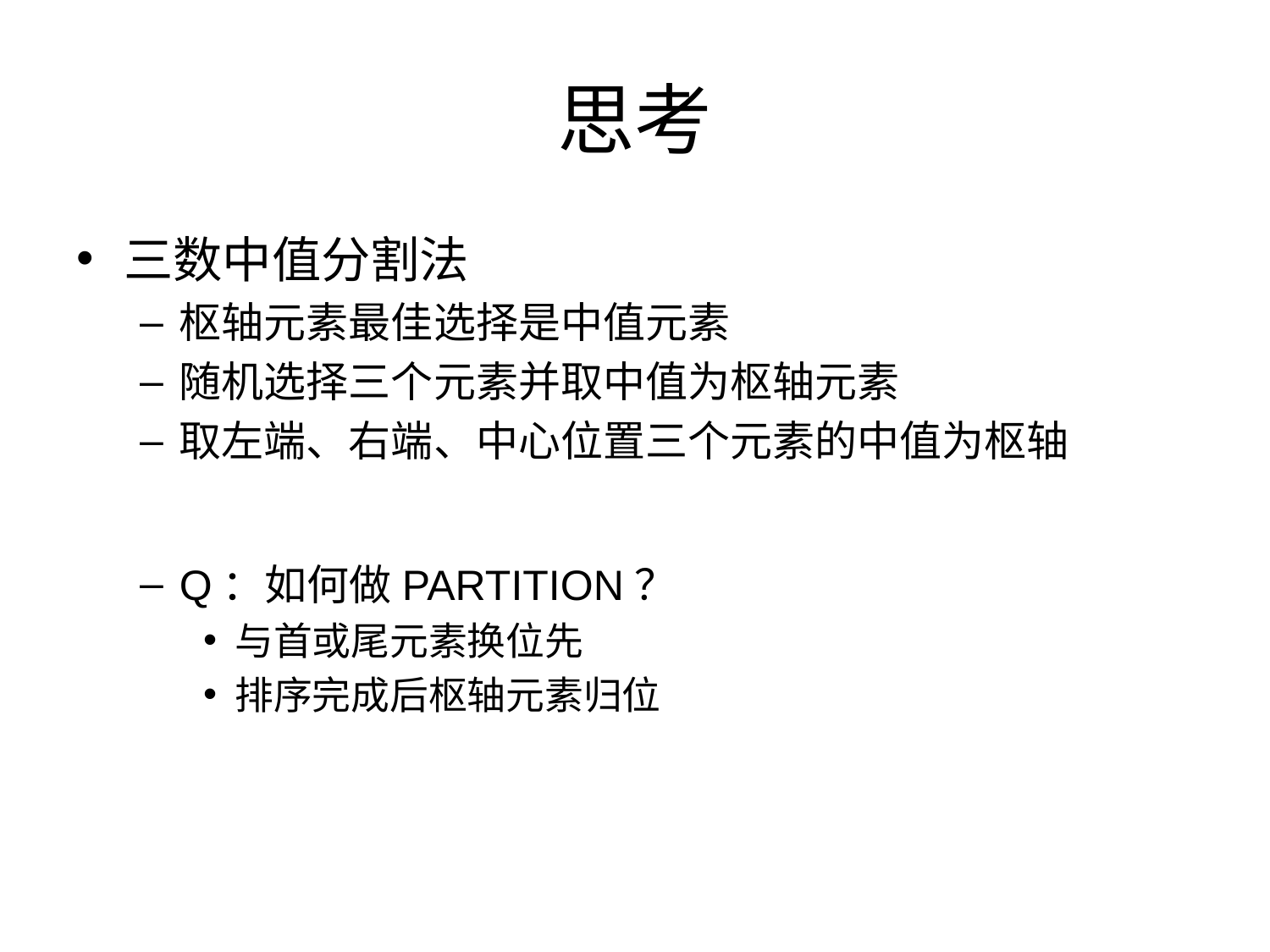

# 思考
三数中值分割法
枢轴元素最佳选择是中值元素
随机选择三个元素并取中值为枢轴元素
取左端、右端、中心位置三个元素的中值为枢轴

Q：如何做PARTITION？
与首或尾元素换位先
排序完成后枢轴元素归位